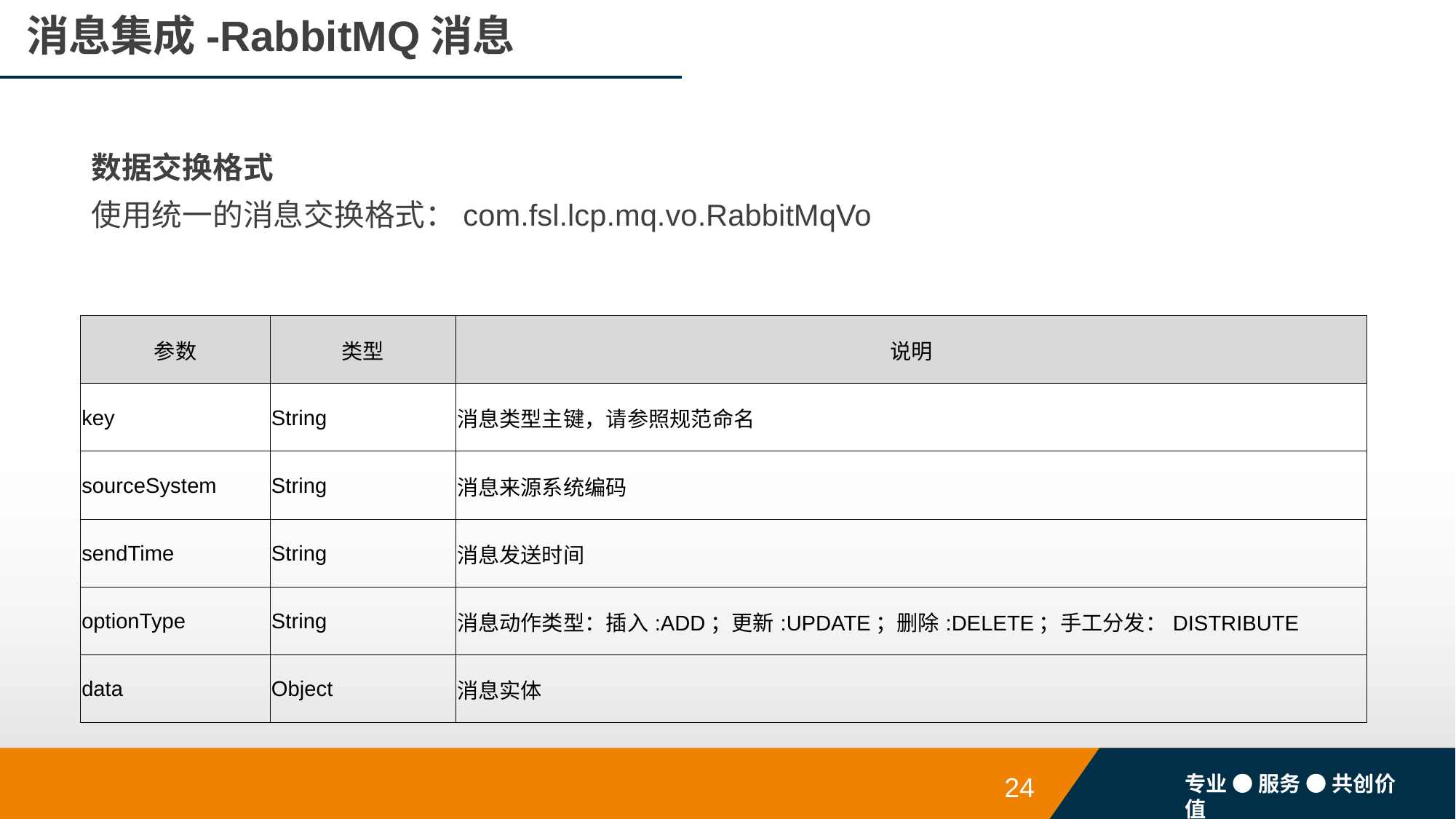

# 消息集成-RabbitMQ消息
数据交换格式
使用统一的消息交换格式：com.fsl.lcp.mq.vo.RabbitMqVo
| 参数 | 类型 | 说明 |
| --- | --- | --- |
| key | String | 消息类型主键，请参照规范命名 |
| sourceSystem | String | 消息来源系统编码 |
| sendTime | String | 消息发送时间 |
| optionType | String | 消息动作类型：插入:ADD；更新:UPDATE；删除:DELETE；手工分发：DISTRIBUTE |
| data | Object | 消息实体 |